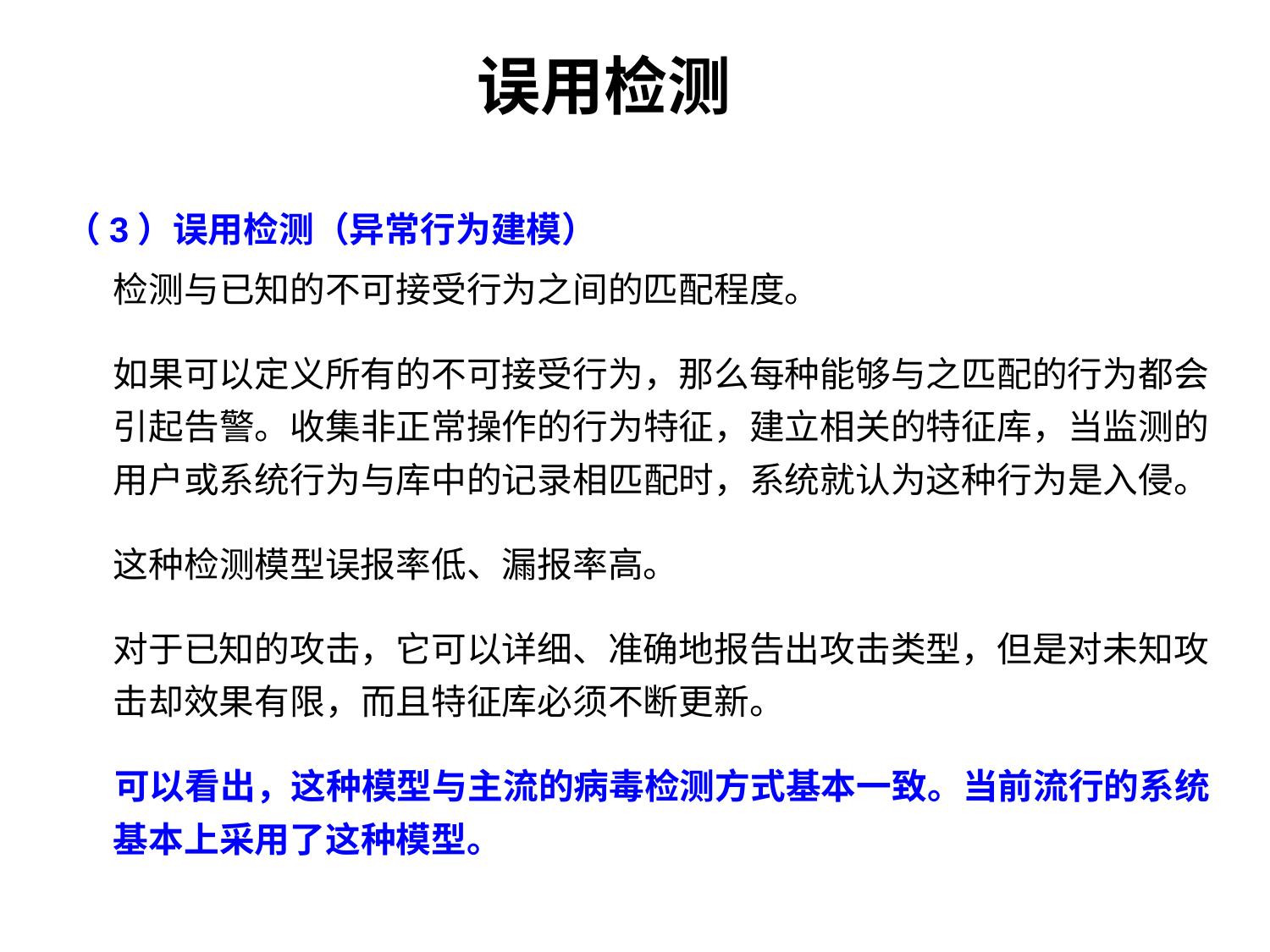

# 误用检测
（3）误用检测（异常行为建模）
     检测与已知的不可接受行为之间的匹配程度。
     如果可以定义所有的不可接受行为，那么每种能够与之匹配的行为都会引起告警。收集非正常操作的行为特征，建立相关的特征库，当监测的用户或系统行为与库中的记录相匹配时，系统就认为这种行为是入侵。
     这种检测模型误报率低、漏报率高。
     对于已知的攻击，它可以详细、准确地报告出攻击类型，但是对未知攻击却效果有限，而且特征库必须不断更新。
     可以看出，这种模型与主流的病毒检测方式基本一致。当前流行的系统基本上采用了这种模型。